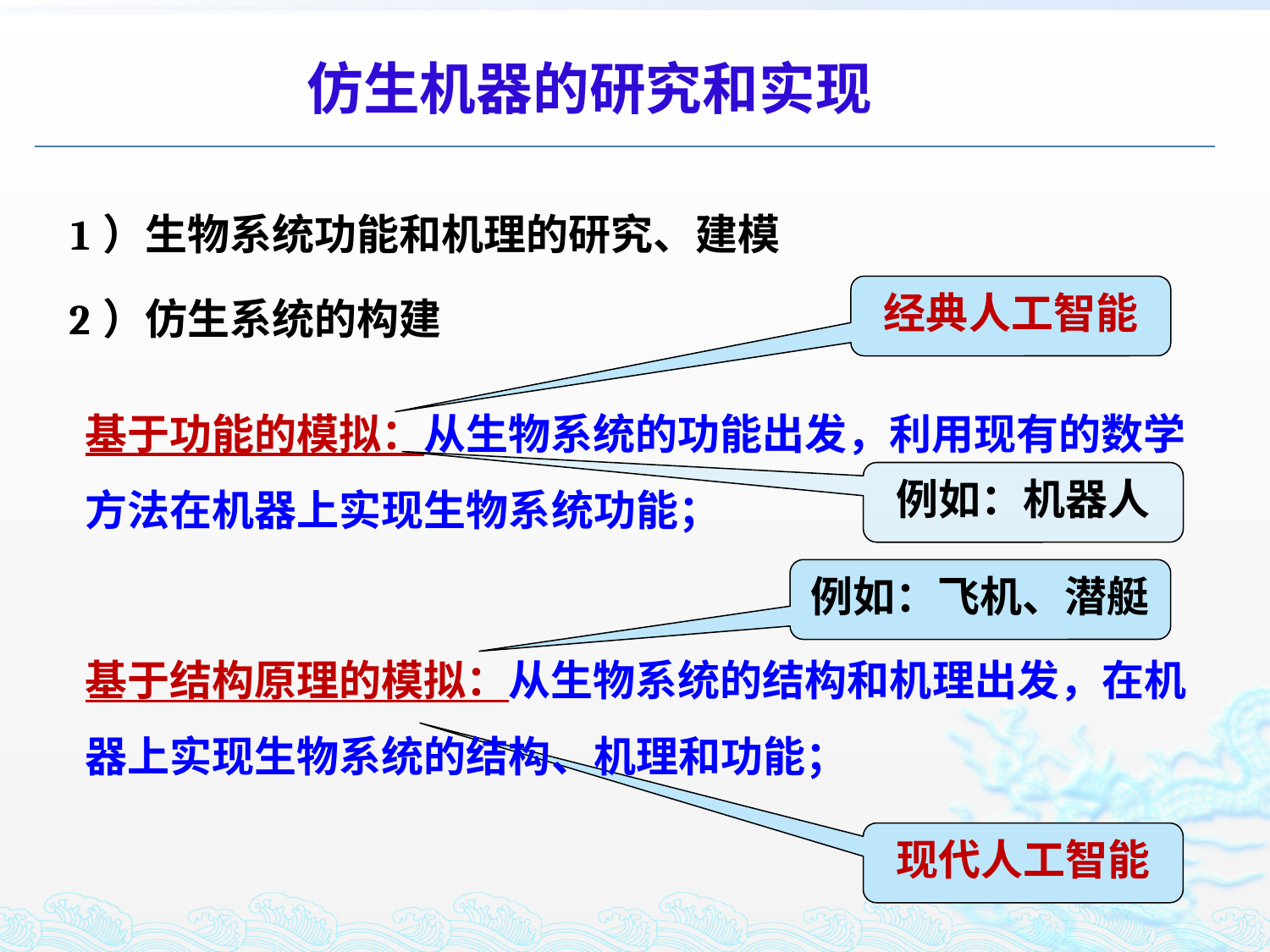

# 仿生机器的研究和实现
1）生物系统功能和机理的研究、建模
2）仿生系统的构建
经典人工智能
基于功能的模拟：从生物系统的功能出发，利用现有的数学方法在机器上实现生物系统功能；
例如：机器人
例如：飞机、潜艇
基于结构原理的模拟：从生物系统的结构和机理出发，在机器上实现生物系统的结构、机理和功能；
现代人工智能